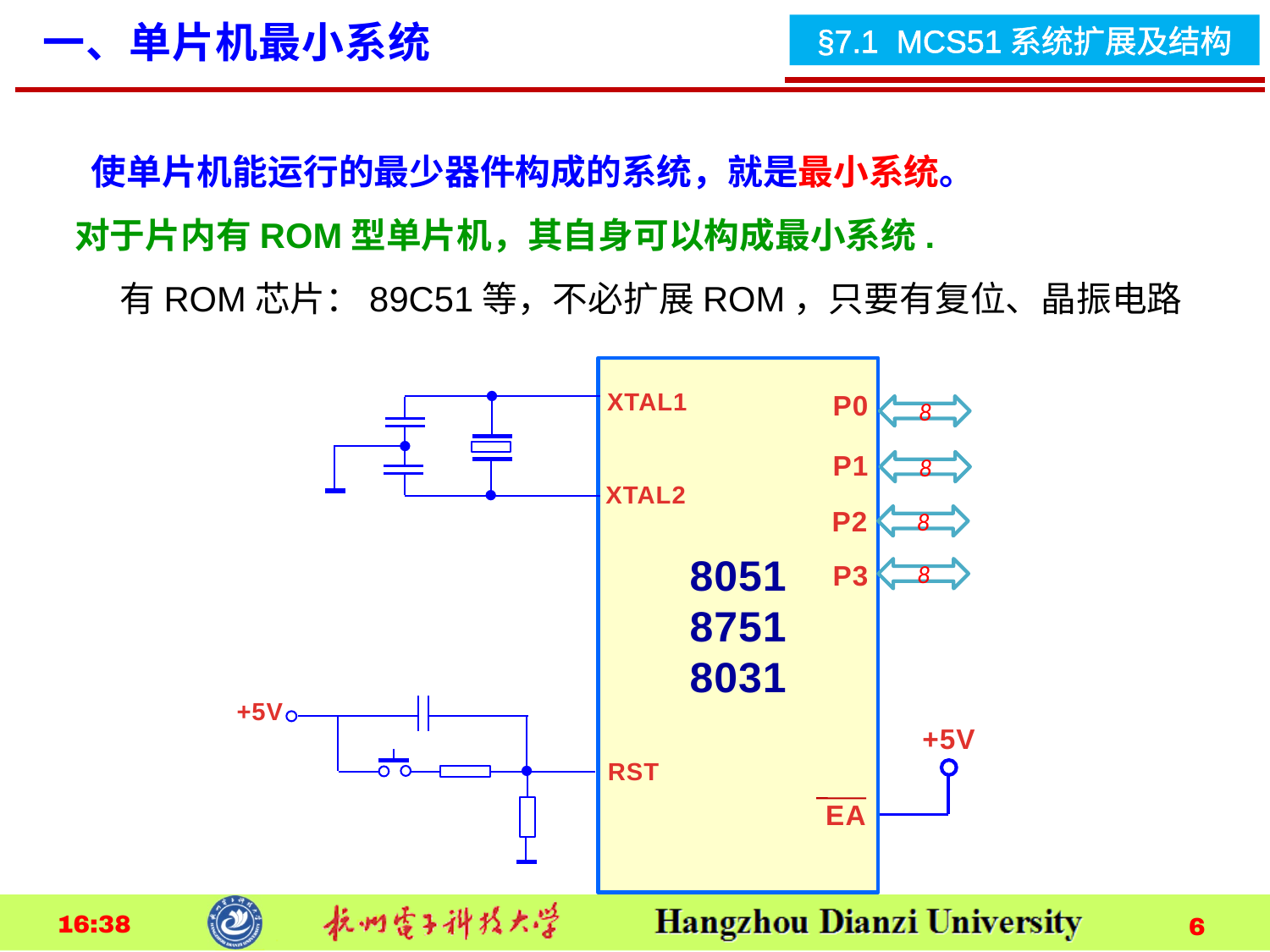

一、单片机最小系统
 使单片机能运行的最少器件构成的系统，就是最小系统。
对于片内有ROM型单片机，其自身可以构成最小系统.
有ROM芯片：89C51等，不必扩展ROM，只要有复位、晶振电路
8051
8751
8031
XTAL1
P0
8

P1
8
XTAL2
P2
8
P3
8
+5V

+5V
RST

EA